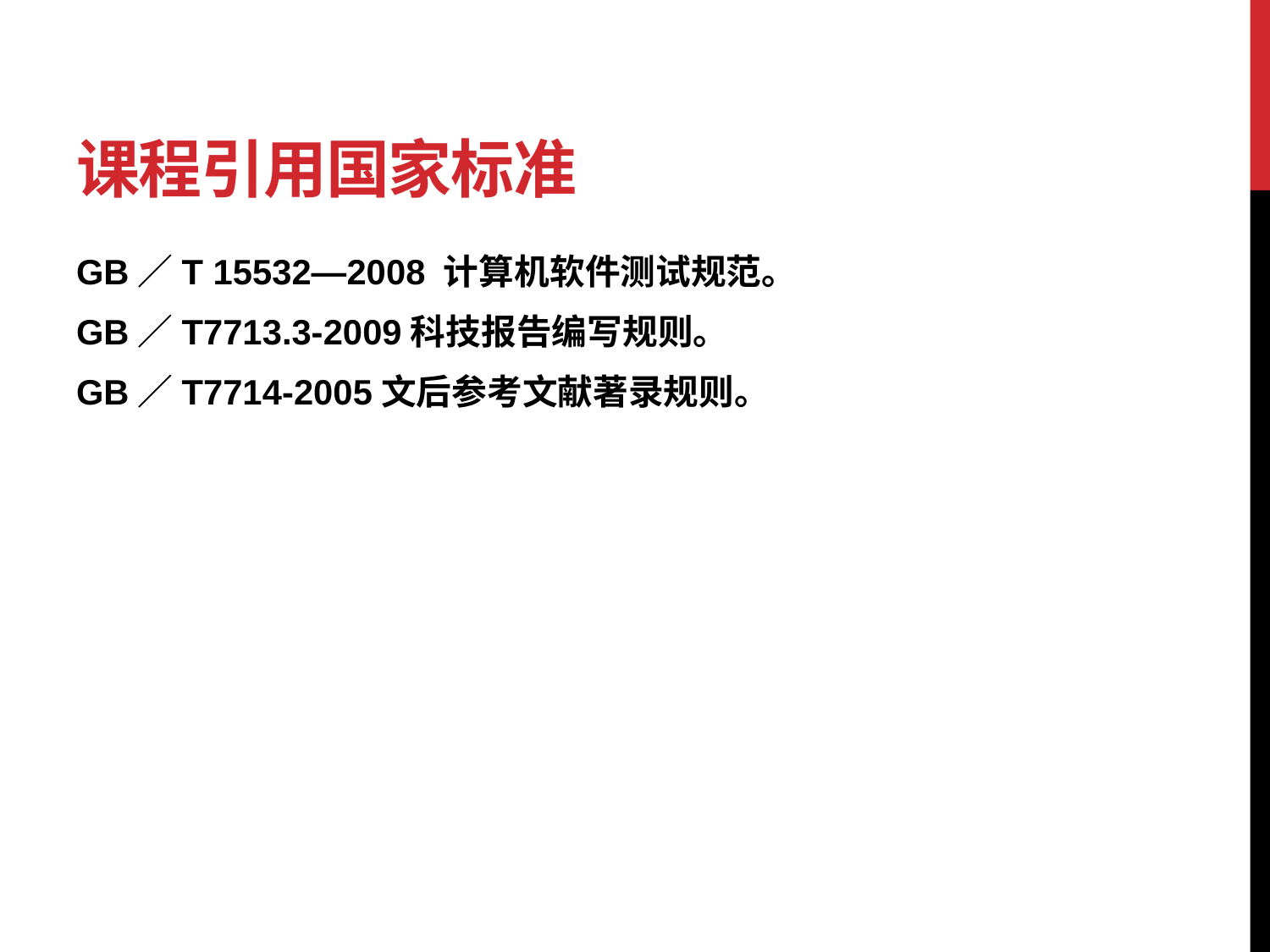

# 课程引用国家标准
GB／T 15532—2008 计算机软件测试规范。
GB／T7713.3-2009科技报告编写规则。
GB／T7714-2005文后参考文献著录规则。